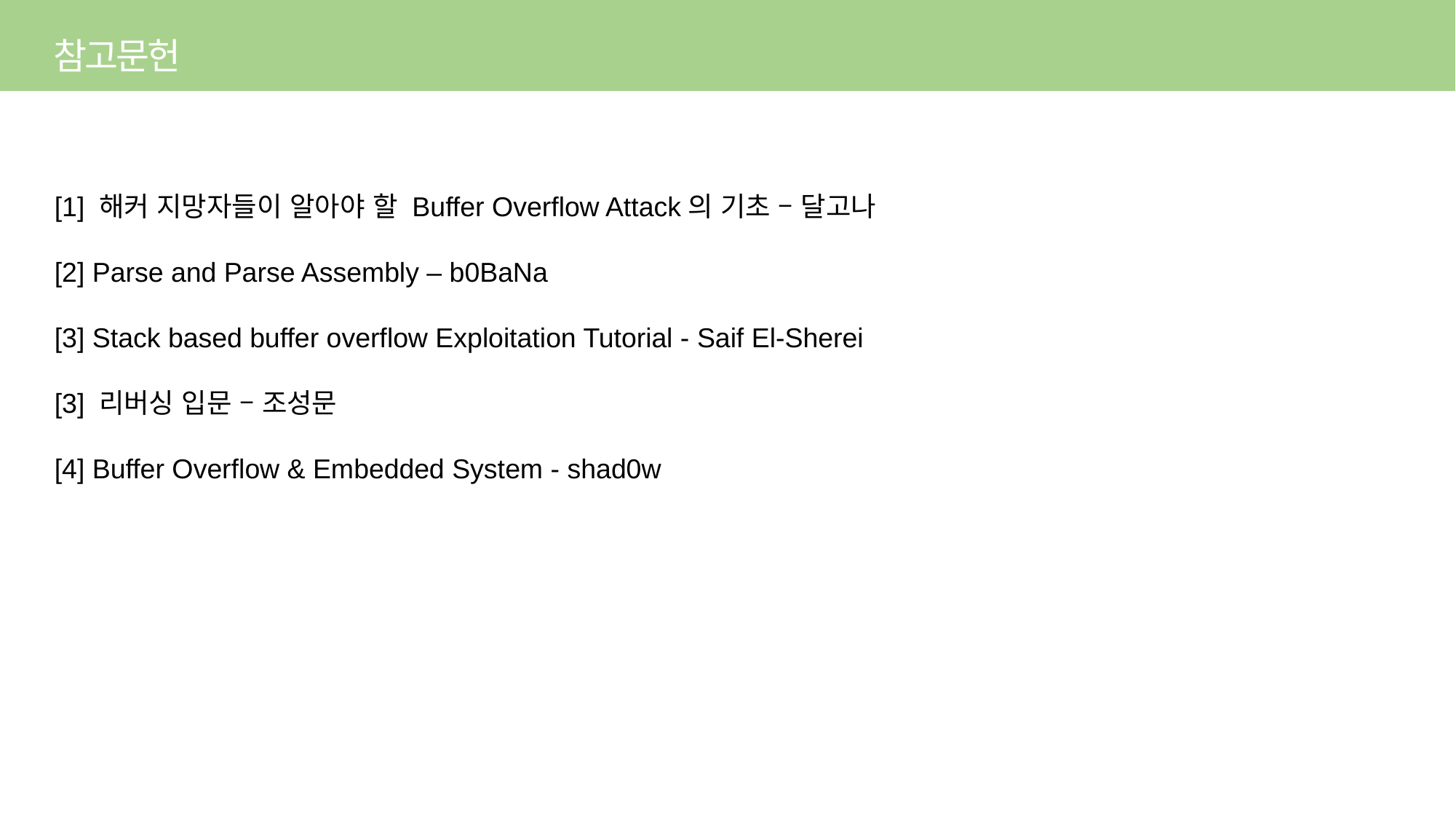

참고문헌
[1] 해커 지망자들이 알아야 할 Buffer Overflow Attack의 기초 – 달고나

[2] Parse and Parse Assembly – b0BaNa

[3] Stack based buffer overflow Exploitation Tutorial - Saif El-Sherei

[3] 리버싱 입문 – 조성문

[4] Buffer Overflow & Embedded System - shad0w